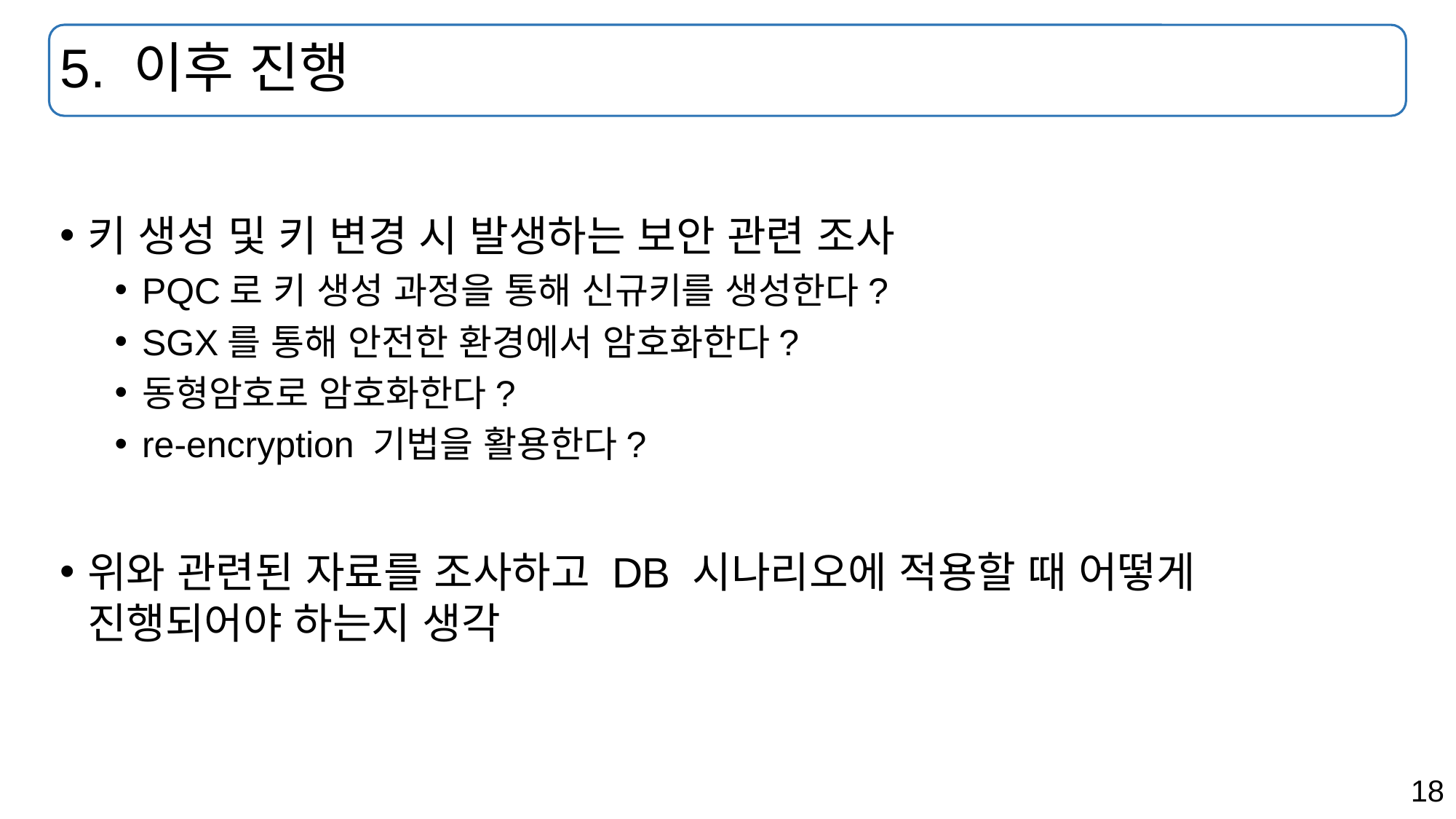

# 5. 이후 진행

키 생성 및 키 변경 시 발생하는 보안 관련 조사
PQC로 키 생성 과정을 통해 신규키를 생성한다?
SGX를 통해 안전한 환경에서 암호화한다?
동형암호로 암호화한다?
re-encryption 기법을 활용한다?

위와 관련된 자료를 조사하고 DB 시나리오에 적용할 때 어떻게 진행되어야 하는지 생각